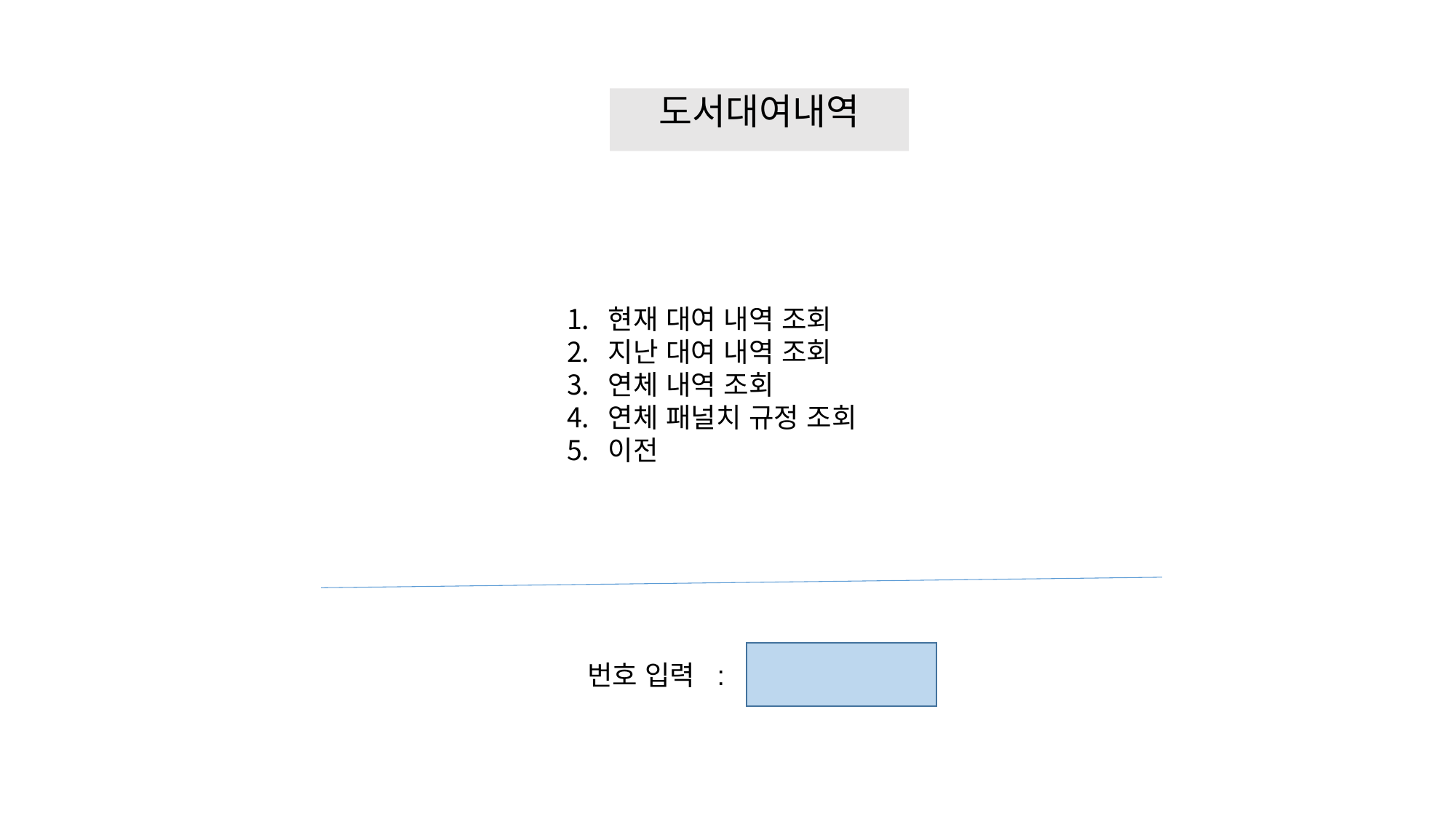

도서대여내역
현재 대여 내역 조회
지난 대여 내역 조회
연체 내역 조회
연체 패널치 규정 조회
이전

번호 입력  :